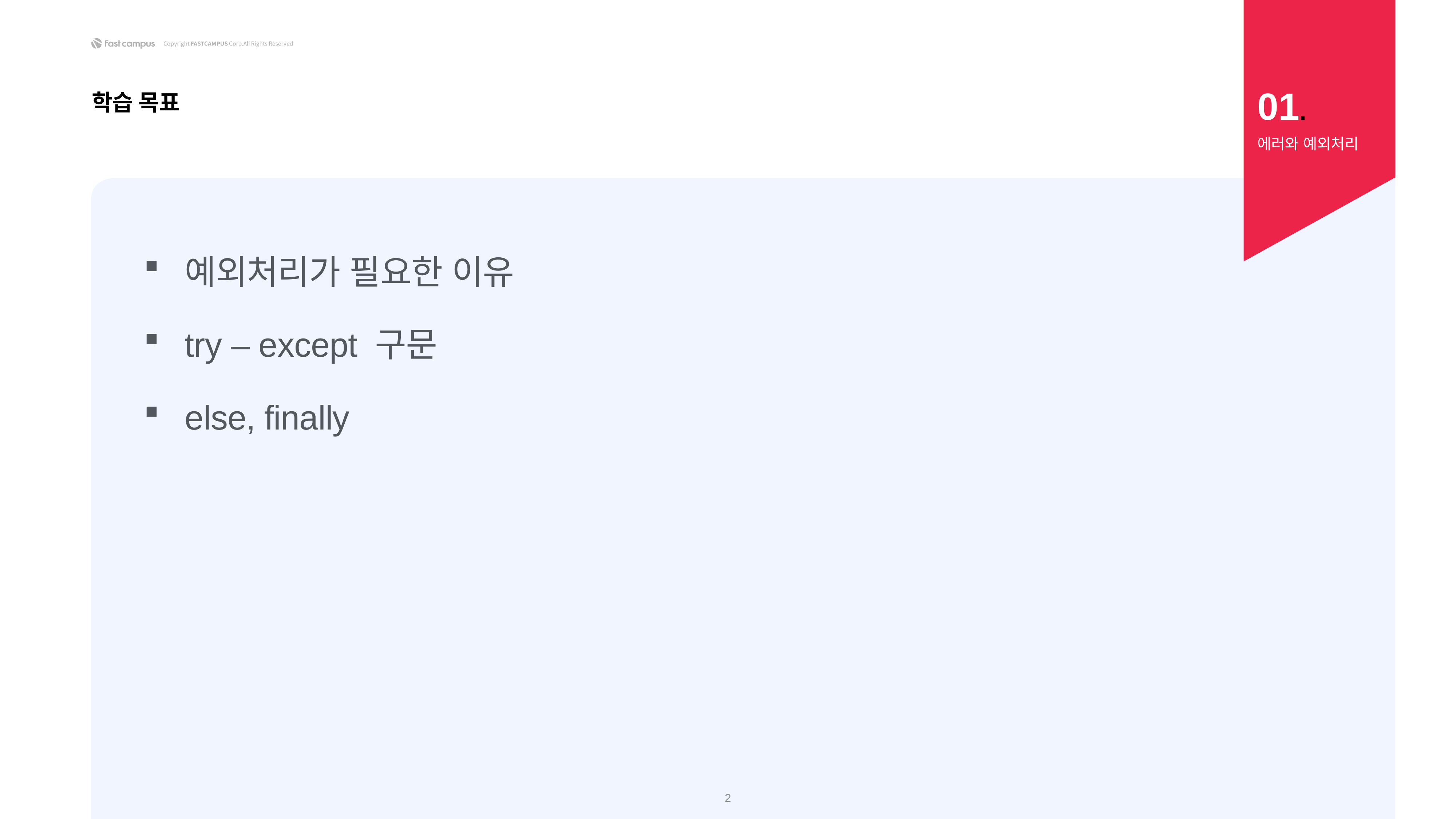

01.
학습 목표
에러와 예외처리
예외처리가 필요한 이유
try – except 구문
else, finally
2